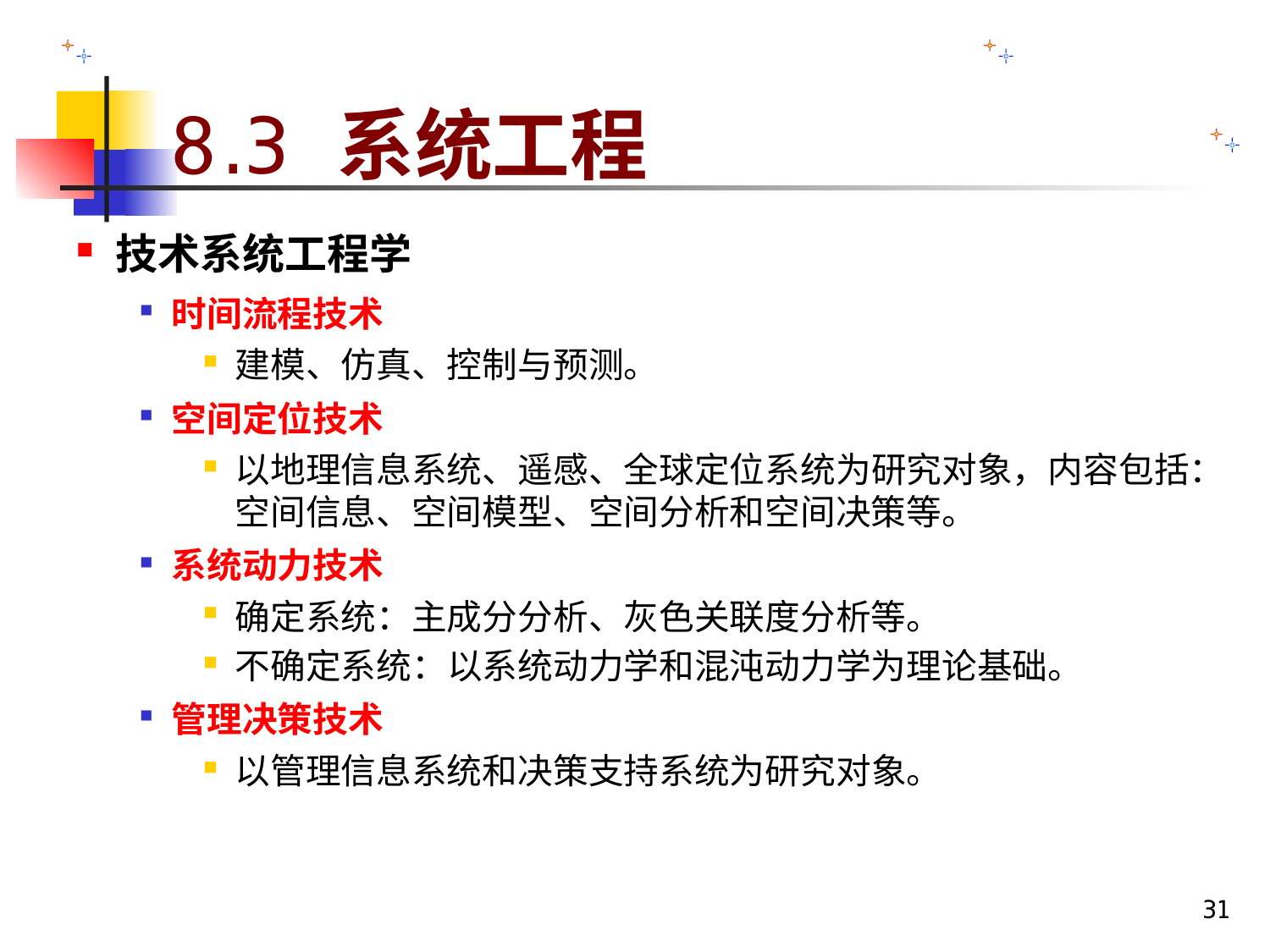

# 8.3 系统工程
技术系统工程学
时间流程技术
建模、仿真、控制与预测。
空间定位技术
以地理信息系统、遥感、全球定位系统为研究对象，内容包括：空间信息、空间模型、空间分析和空间决策等。
系统动力技术
确定系统：主成分分析、灰色关联度分析等。
不确定系统：以系统动力学和混沌动力学为理论基础。
管理决策技术
以管理信息系统和决策支持系统为研究对象。
31